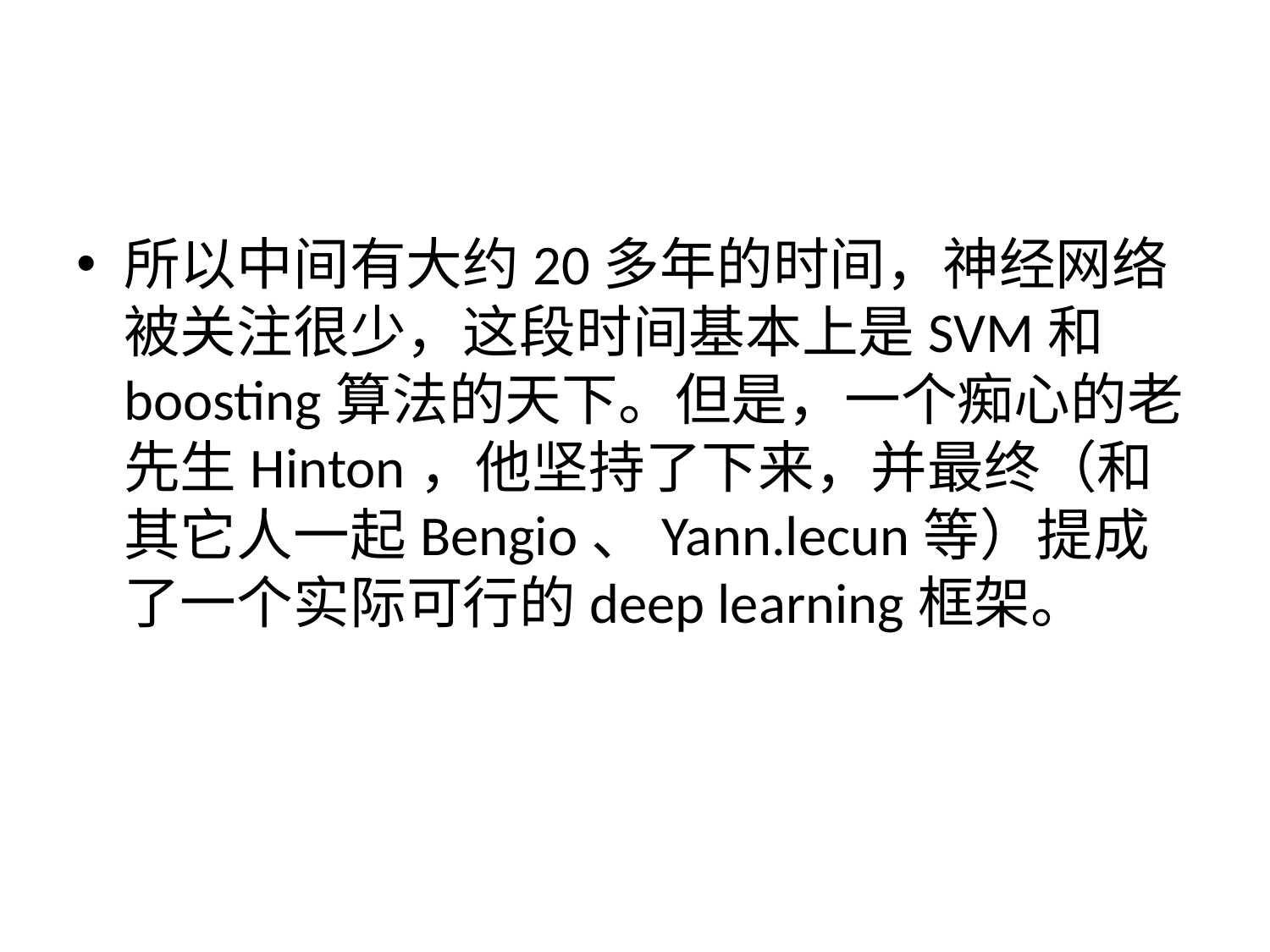

#
所以中间有大约20多年的时间，神经网络被关注很少，这段时间基本上是SVM和boosting算法的天下。但是，一个痴心的老先生Hinton，他坚持了下来，并最终（和其它人一起Bengio、Yann.lecun等）提成了一个实际可行的deep learning框架。